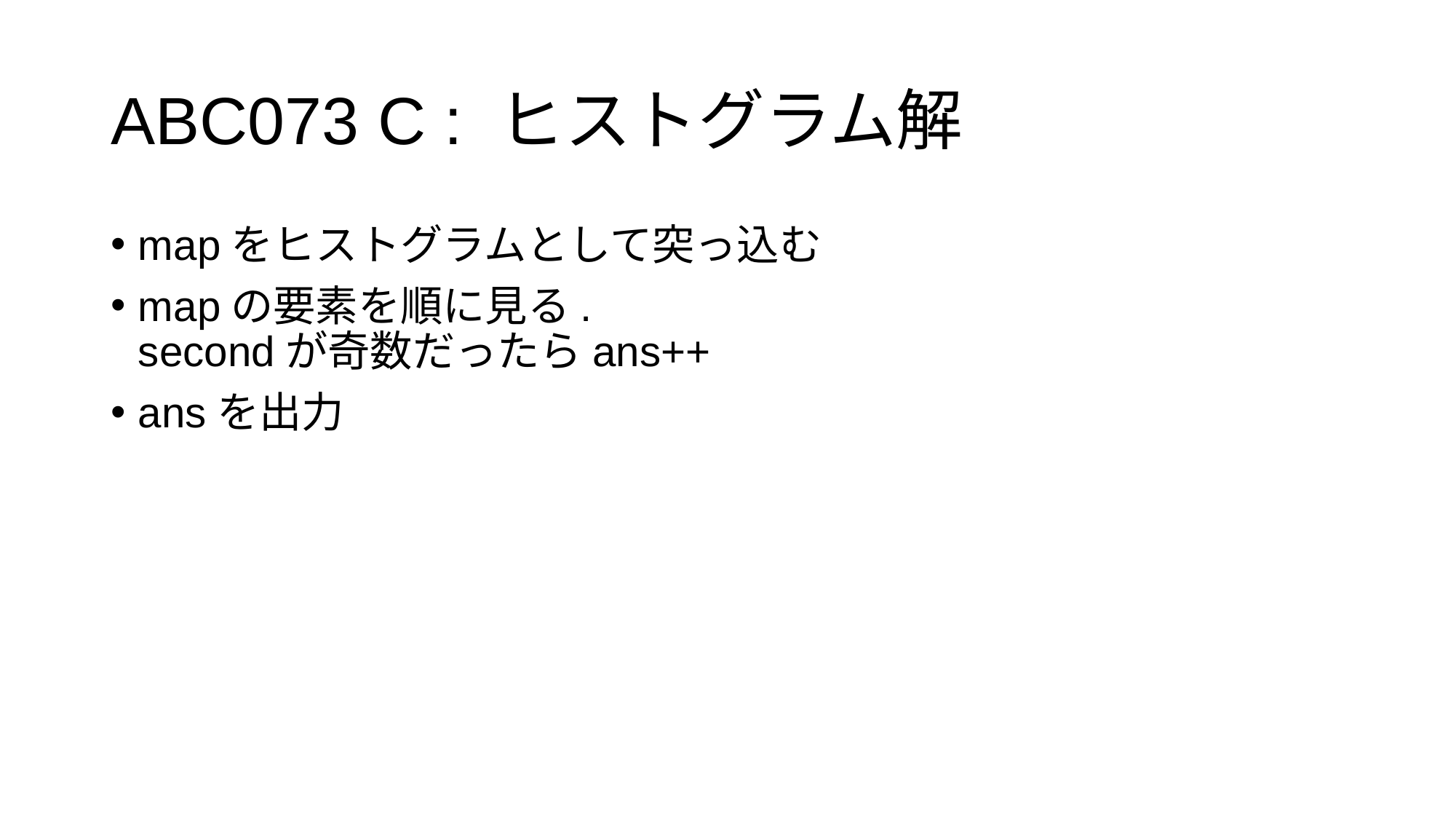

# ABC073 C : ヒストグラム解
mapをヒストグラムとして突っ込む
mapの要素を順に見る.
secondが奇数だったらans++
ansを出力